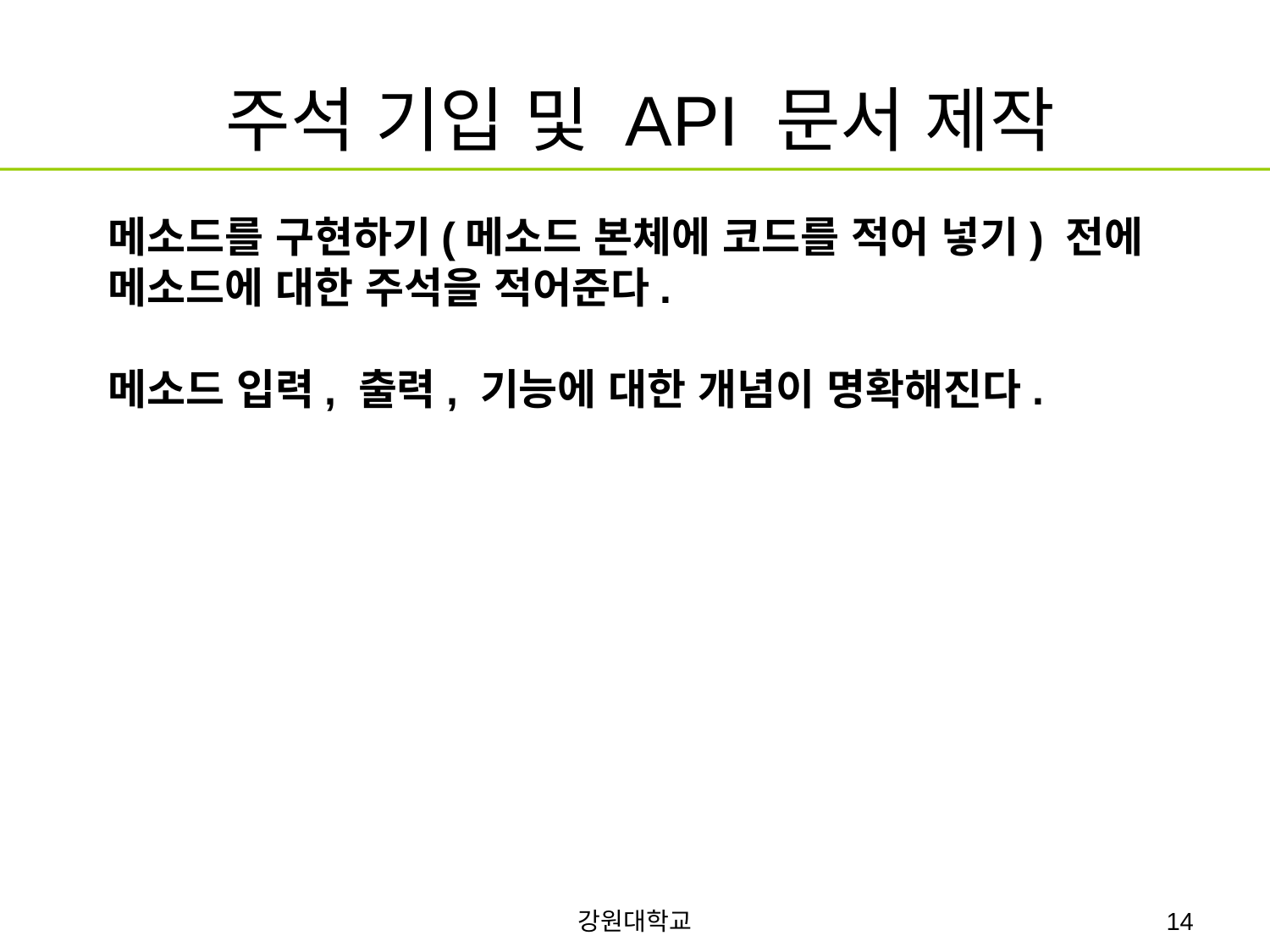

# 주석 기입 및 API 문서 제작

메소드를 구현하기(메소드 본체에 코드를 적어 넣기) 전에 메소드에 대한 주석을 적어준다.

메소드 입력, 출력, 기능에 대한 개념이 명확해진다.

강원대학교
14